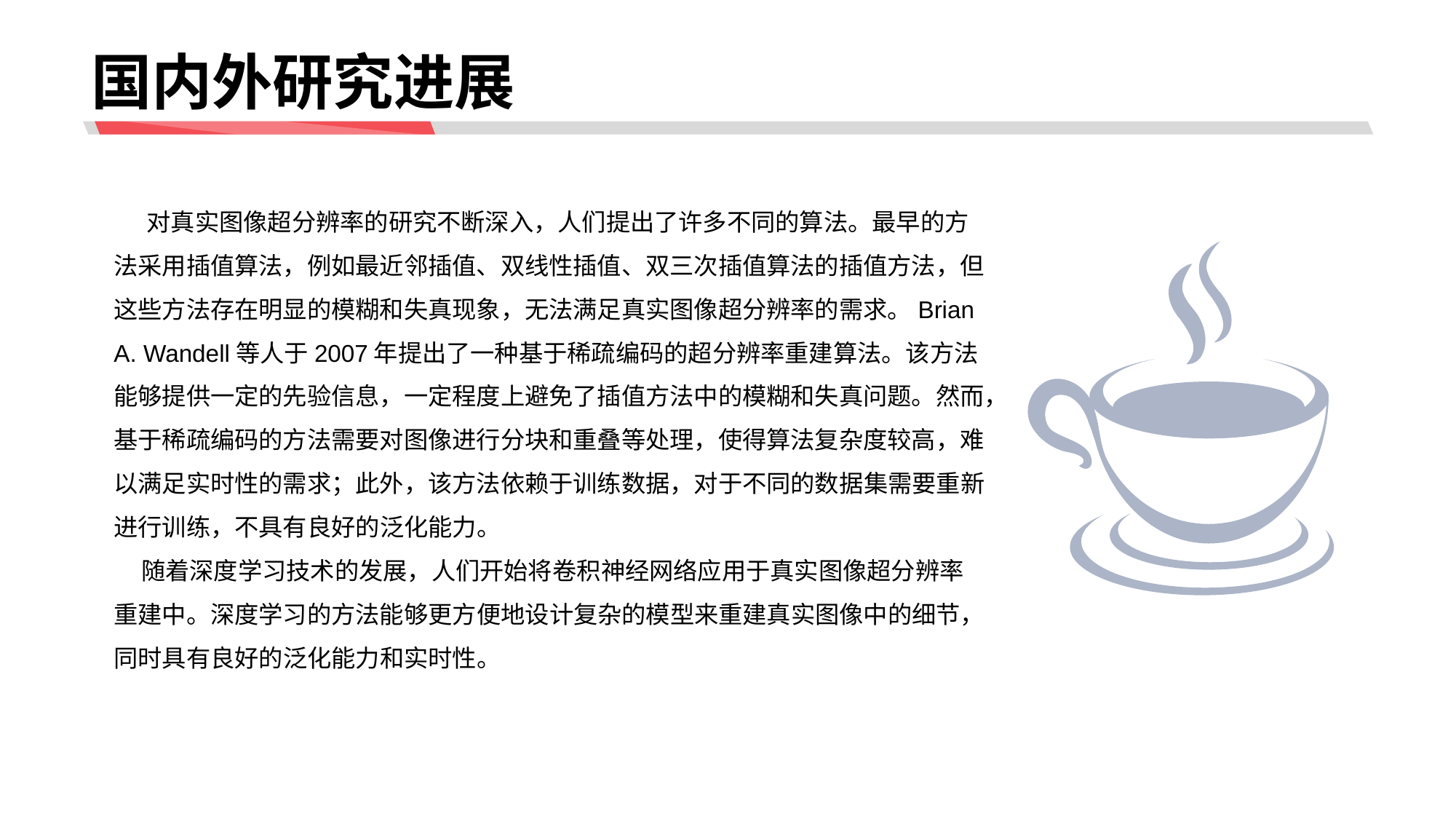

# 国内外研究进展
     对真实图像超分辨率的研究不断深入，人们提出了许多不同的算法。最早的方法采用插值算法，例如最近邻插值、双线性插值、双三次插值算法的插值方法，但这些方法存在明显的模糊和失真现象，无法满足真实图像超分辨率的需求。Brian A. Wandell等人于2007年提出了一种基于稀疏编码的超分辨率重建算法。该方法能够提供一定的先验信息，一定程度上避免了插值方法中的模糊和失真问题。然而，基于稀疏编码的方法需要对图像进行分块和重叠等处理，使得算法复杂度较高，难以满足实时性的需求；此外，该方法依赖于训练数据，对于不同的数据集需要重新进行训练，不具有良好的泛化能力。
    随着深度学习技术的发展，人们开始将卷积神经网络应用于真实图像超分辨率重建中。深度学习的方法能够更方便地设计复杂的模型来重建真实图像中的细节，同时具有良好的泛化能力和实时性。